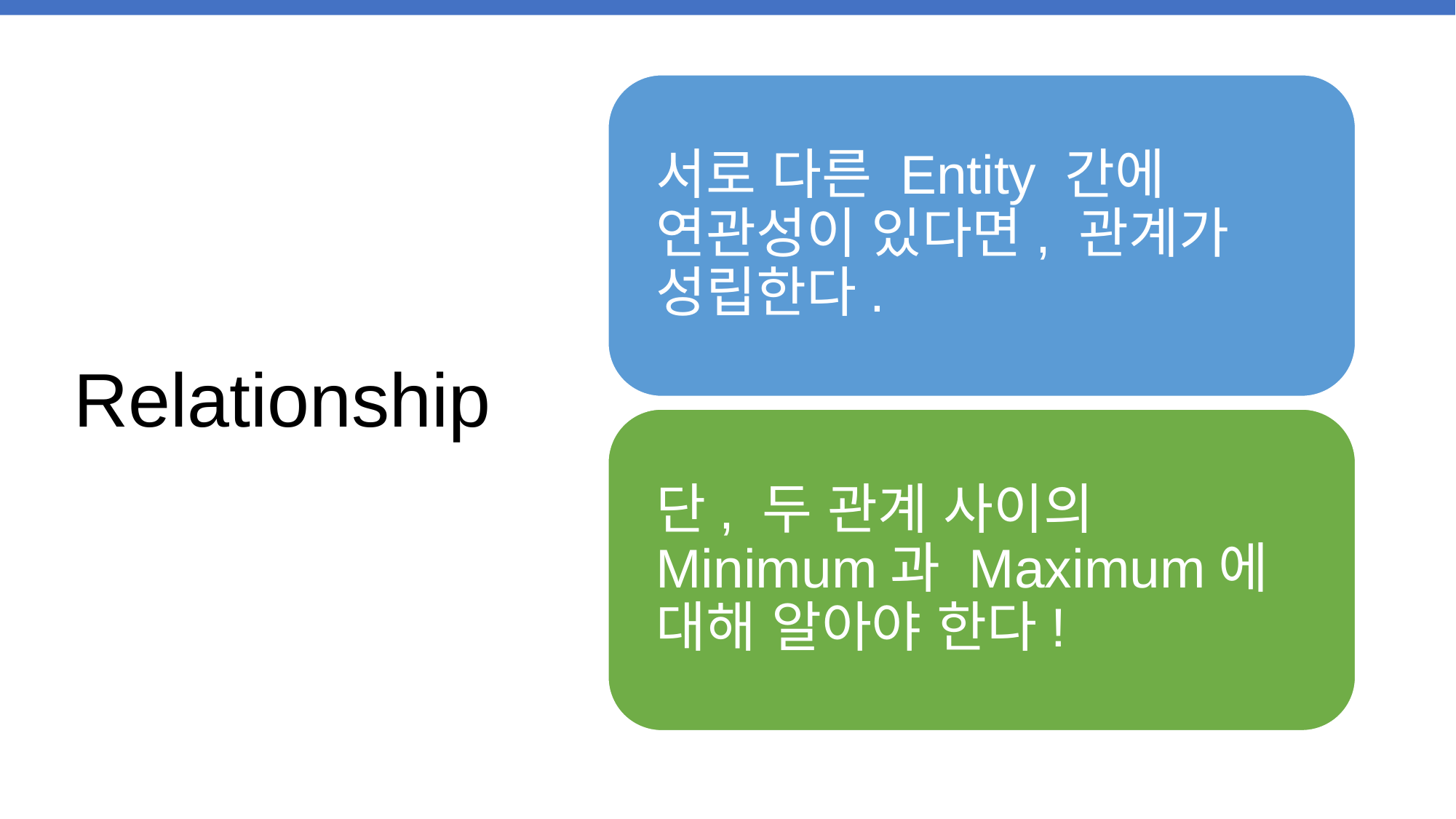

# Relationship
서로 다른 Entity 간에 연관성이 있다면, 관계가 성립한다.
단, 두 관계 사이의 Minimum과 Maximum에 대해 알아야 한다!